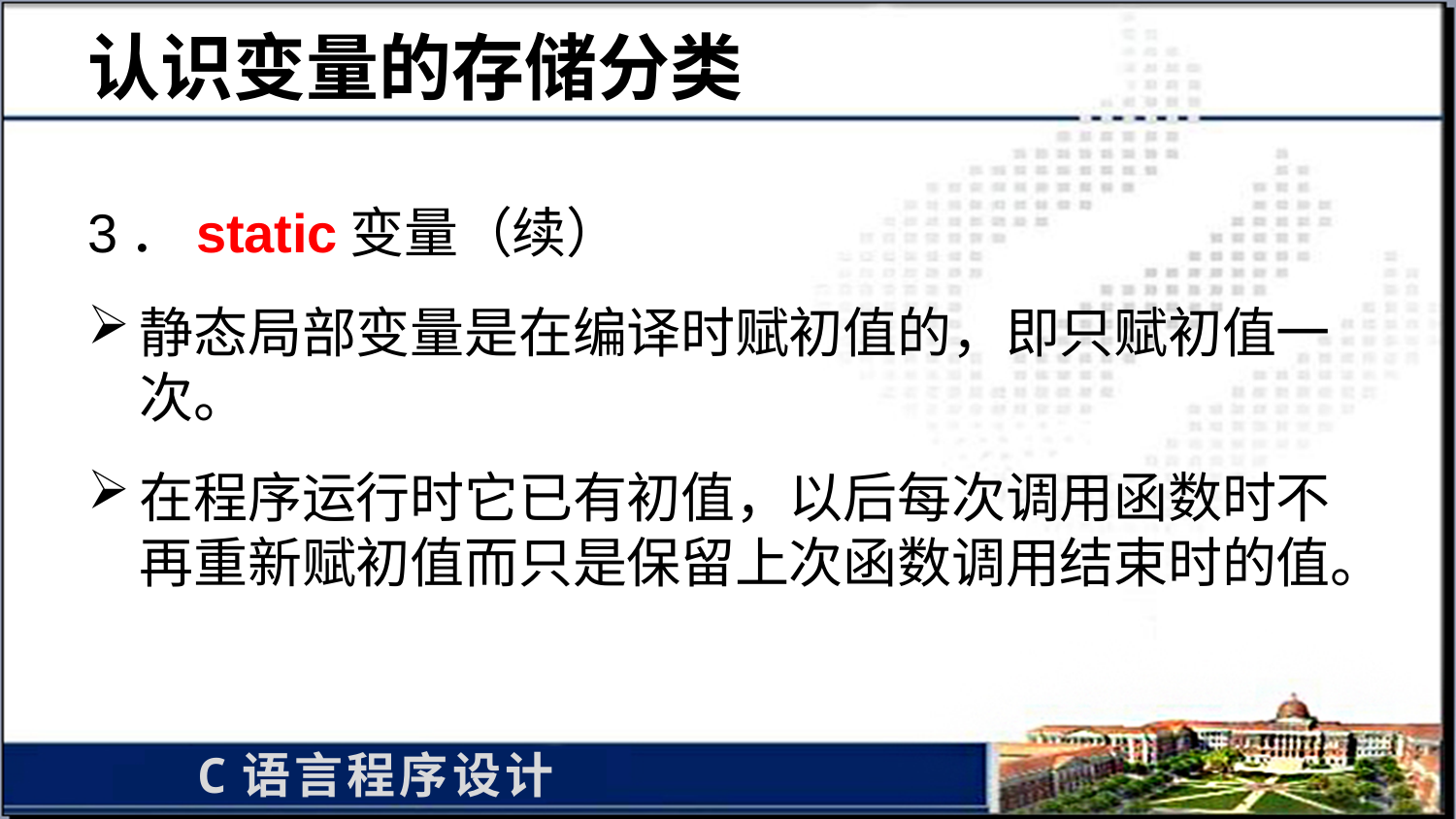

# 认识变量的存储分类
3．static变量（续）
静态局部变量是在编译时赋初值的，即只赋初值一次。
在程序运行时它已有初值，以后每次调用函数时不再重新赋初值而只是保留上次函数调用结束时的值。